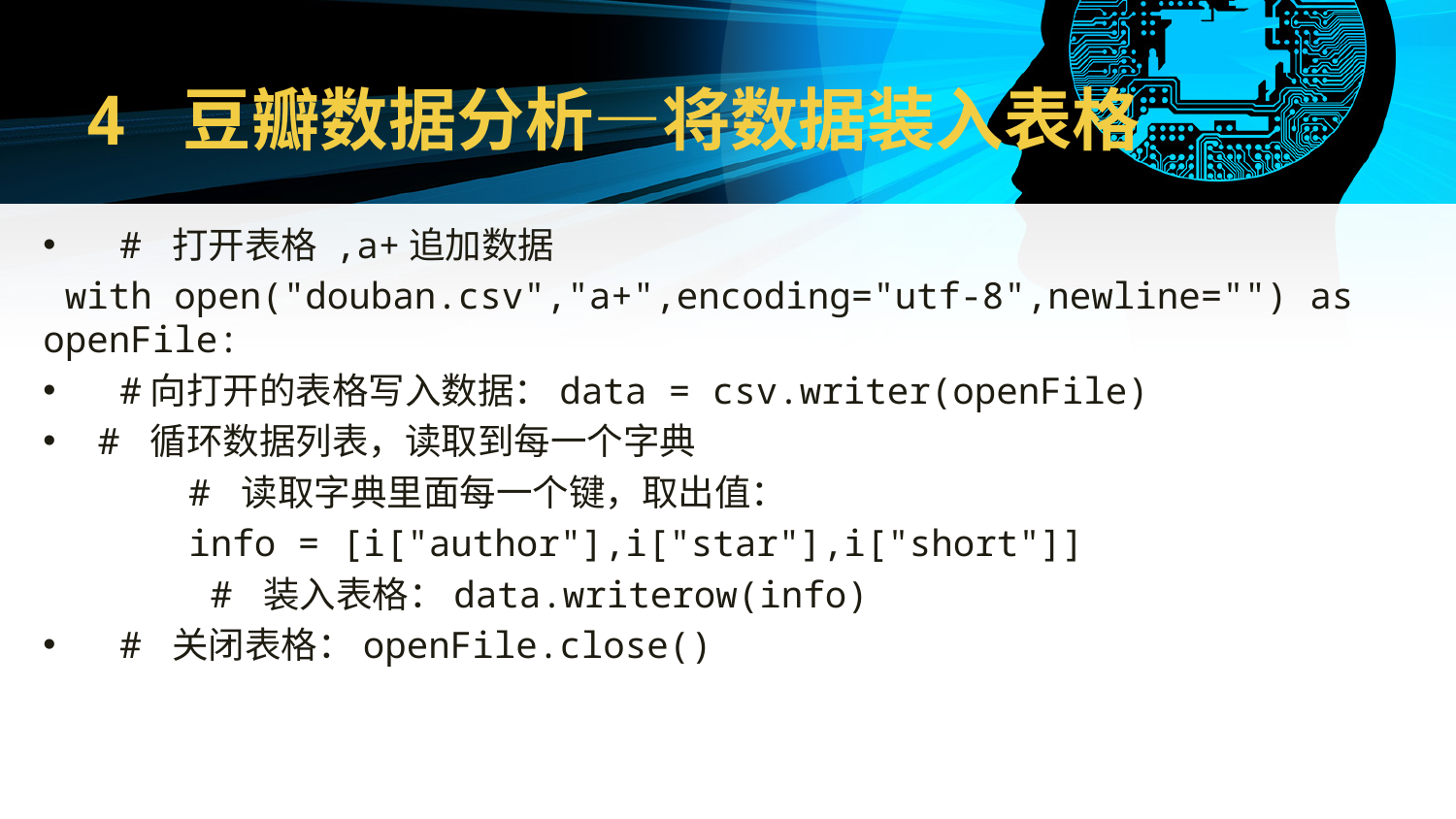

# 4 豆瓣数据分析—将数据装入表格
 # 打开表格 ,a+追加数据
 with open("douban.csv","a+",encoding="utf-8",newline="") as openFile:
 #向打开的表格写入数据：data = csv.writer(openFile)
# 循环数据列表，读取到每一个字典
	# 读取字典里面每一个键，取出值：
	info = [i["author"],i["star"],i["short"]]
	 # 装入表格：data.writerow(info)
 # 关闭表格：openFile.close()